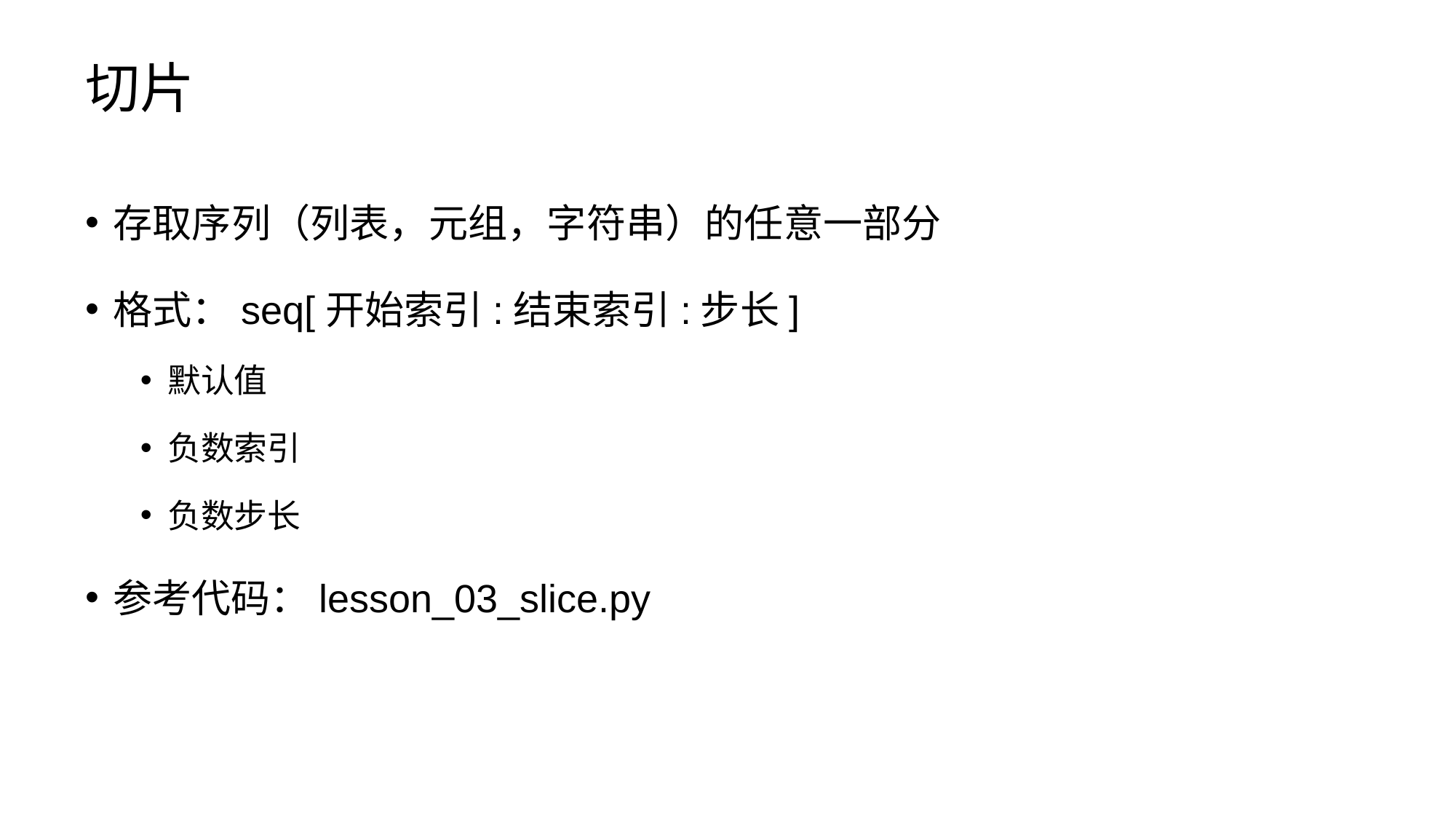

# 切片
存取序列（列表，元组，字符串）的任意一部分
格式：seq[开始索引:结束索引:步长]
默认值
负数索引
负数步长
参考代码：lesson_03_slice.py